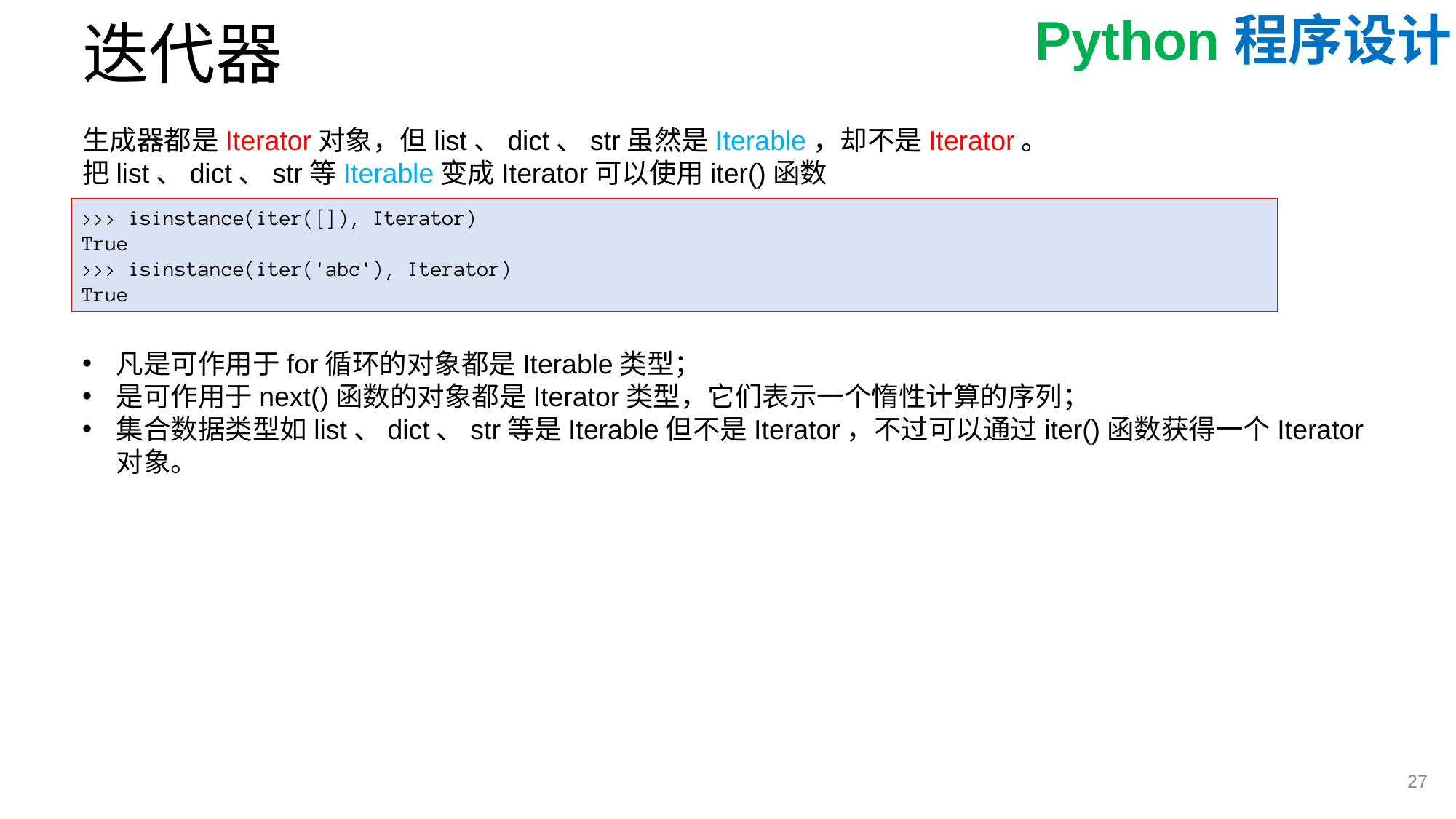

# 迭代器
生成器都是Iterator对象，但list、dict、str虽然是Iterable，却不是Iterator。
把list、dict、str等Iterable变成Iterator可以使用iter()函数
>>> isinstance(iter([]), Iterator)
True
>>> isinstance(iter('abc'), Iterator)
True
凡是可作用于for循环的对象都是Iterable类型；
是可作用于next()函数的对象都是Iterator类型，它们表示一个惰性计算的序列；
集合数据类型如list、dict、str等是Iterable但不是Iterator，不过可以通过iter()函数获得一个Iterator对象。
27